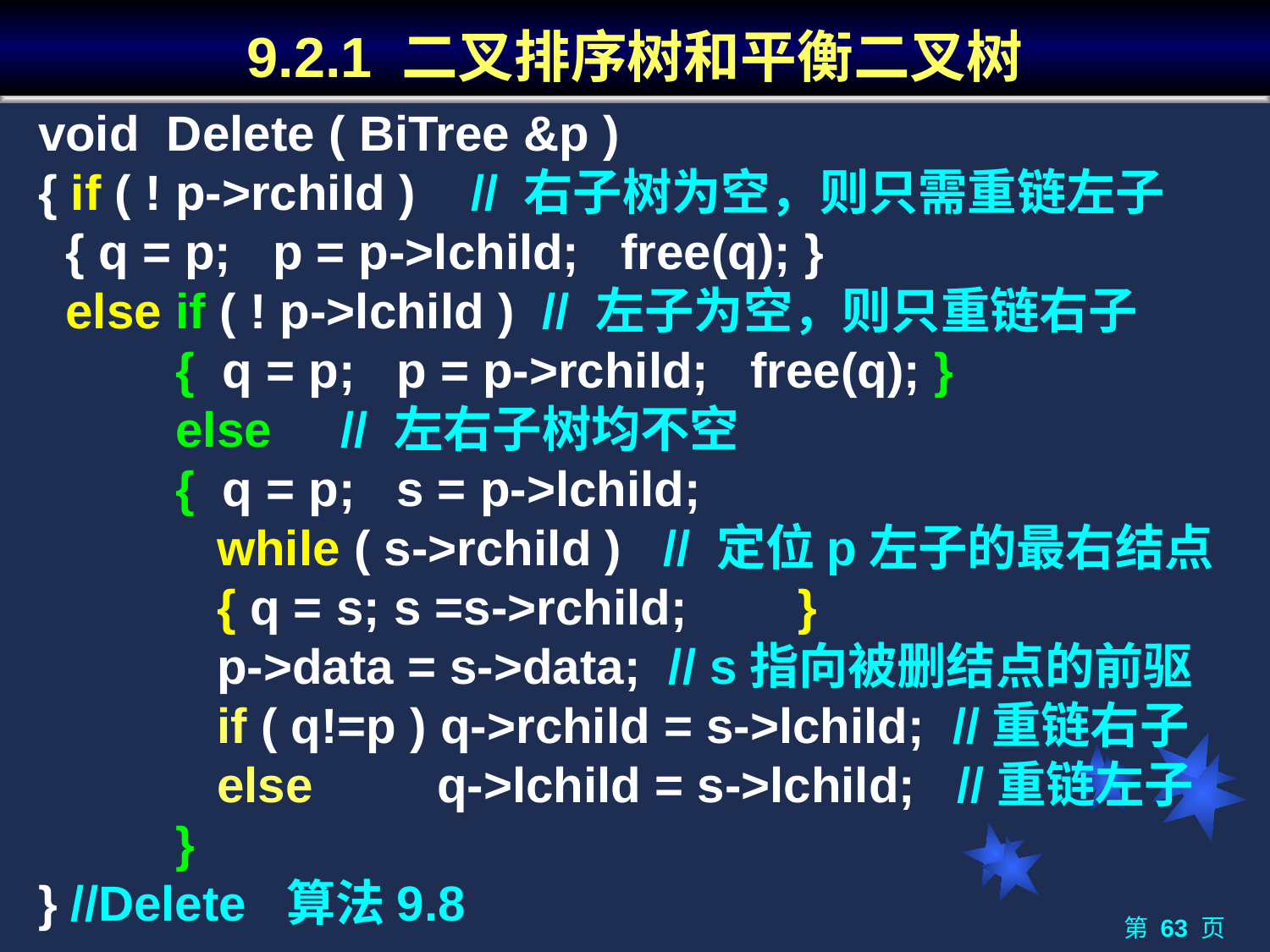

# 9.2.1 二叉排序树和平衡二叉树
void  Delete ( BiTree &p )
{ if ( ! p->rchild )    // 右子树为空，则只需重链左子
  { q = p;   p = p->lchild;   free(q); }
  else if ( ! p->lchild )  // 左子为空，则只重链右子
          {  q = p;   p = p->rchild;   free(q); }
          else     // 左右子树均不空
          {  q = p;   s = p->lchild;
             while ( s->rchild )   // 定位p左子的最右结点
             { q = s; s =s->rchild;        }
             p->data = s->data;  // s指向被删结点的前驱
             if ( q!=p ) q->rchild = s->lchild;  //重链右子
             else         q->lchild = s->lchild;   //重链左子
          }
} //Delete  算法9.8
第 63 页